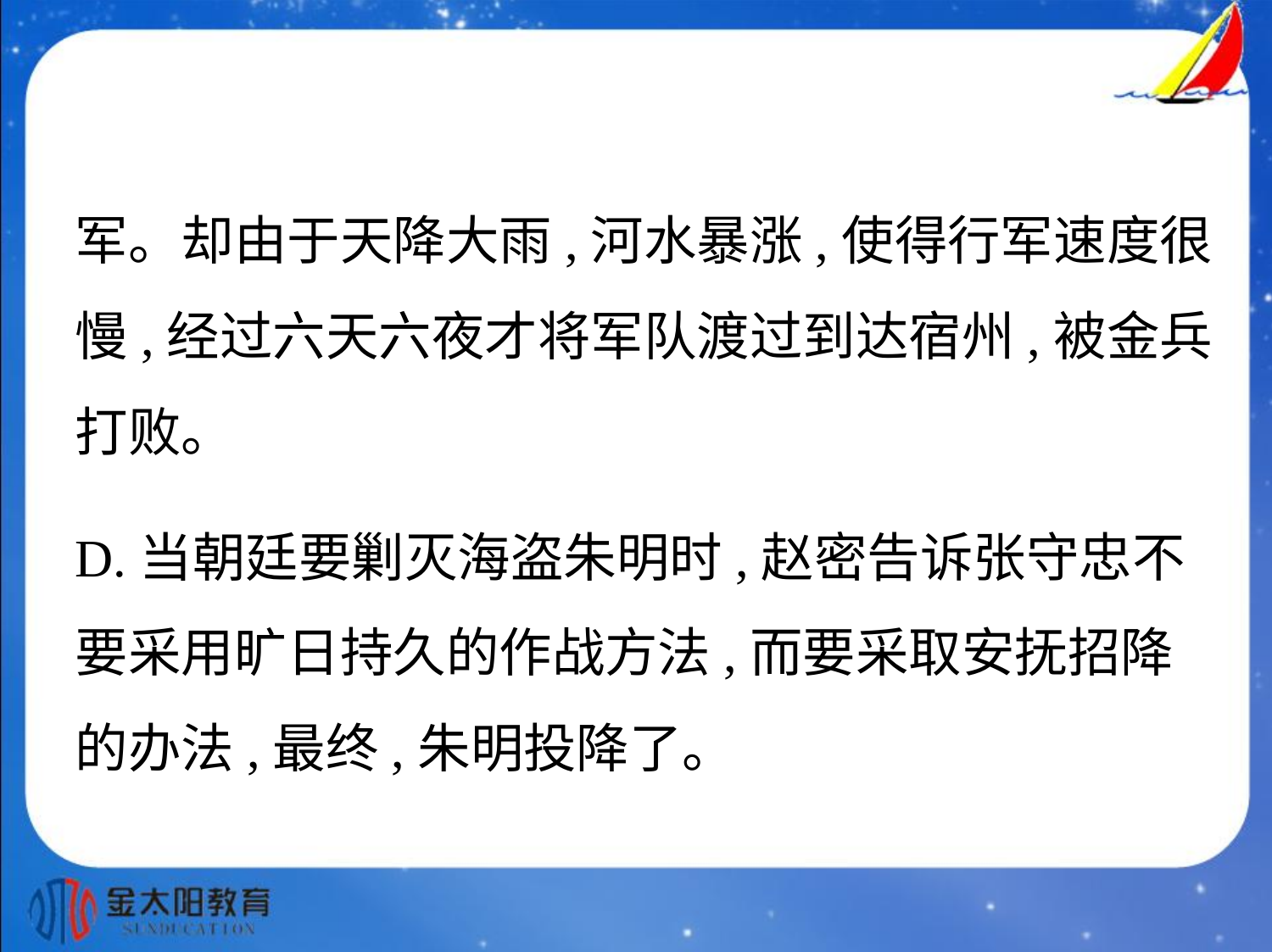

军。却由于天降大雨,河水暴涨,使得行军速度很
慢,经过六天六夜才将军队渡过到达宿州,被金兵
打败。
D.当朝廷要剿灭海盗朱明时,赵密告诉张守忠不
要采用旷日持久的作战方法,而要采取安抚招降
的办法,最终,朱明投降了。